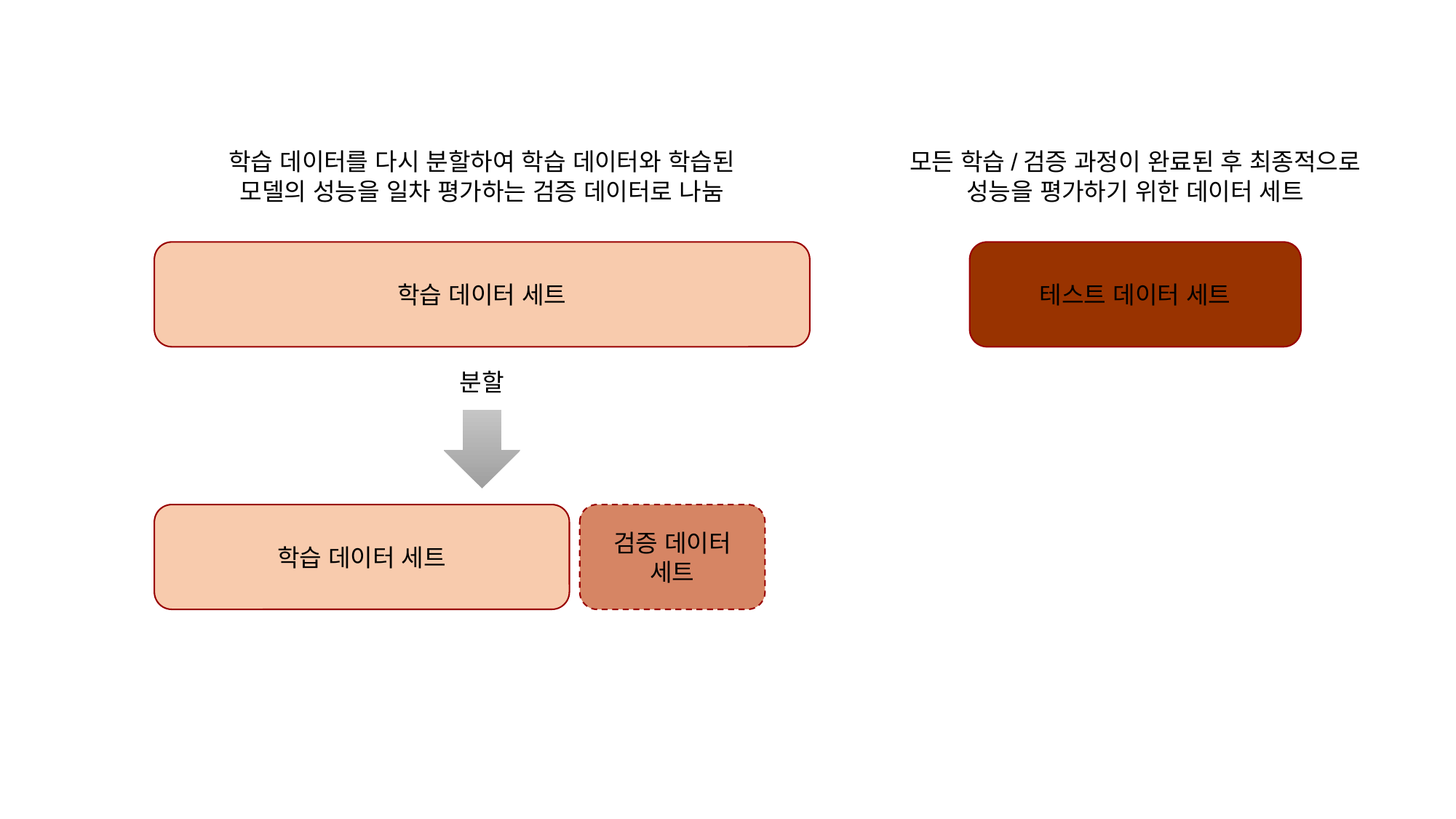

학습 데이터를 다시 분할하여 학습 데이터와 학습된
모델의 성능을 일차 평가하는 검증 데이터로 나눔
모든 학습/검증 과정이 완료된 후 최종적으로
성능을 평가하기 위한 데이터 세트
학습 데이터 세트
테스트 데이터 세트
분할

학습 데이터 세트
검증 데이터 세트